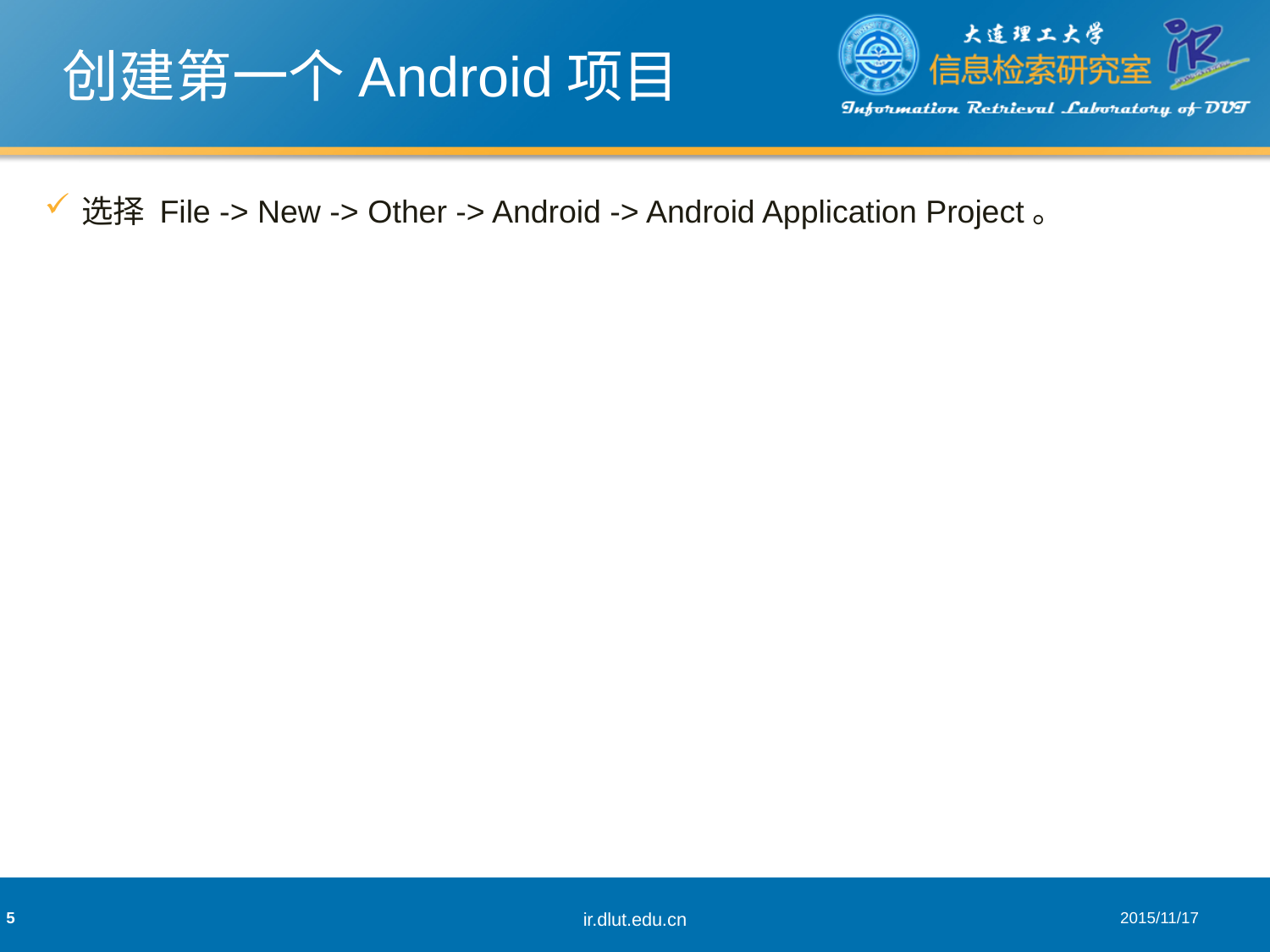

# 创建第一个Android项目
选择 File -> New -> Other -> Android -> Android Application Project。